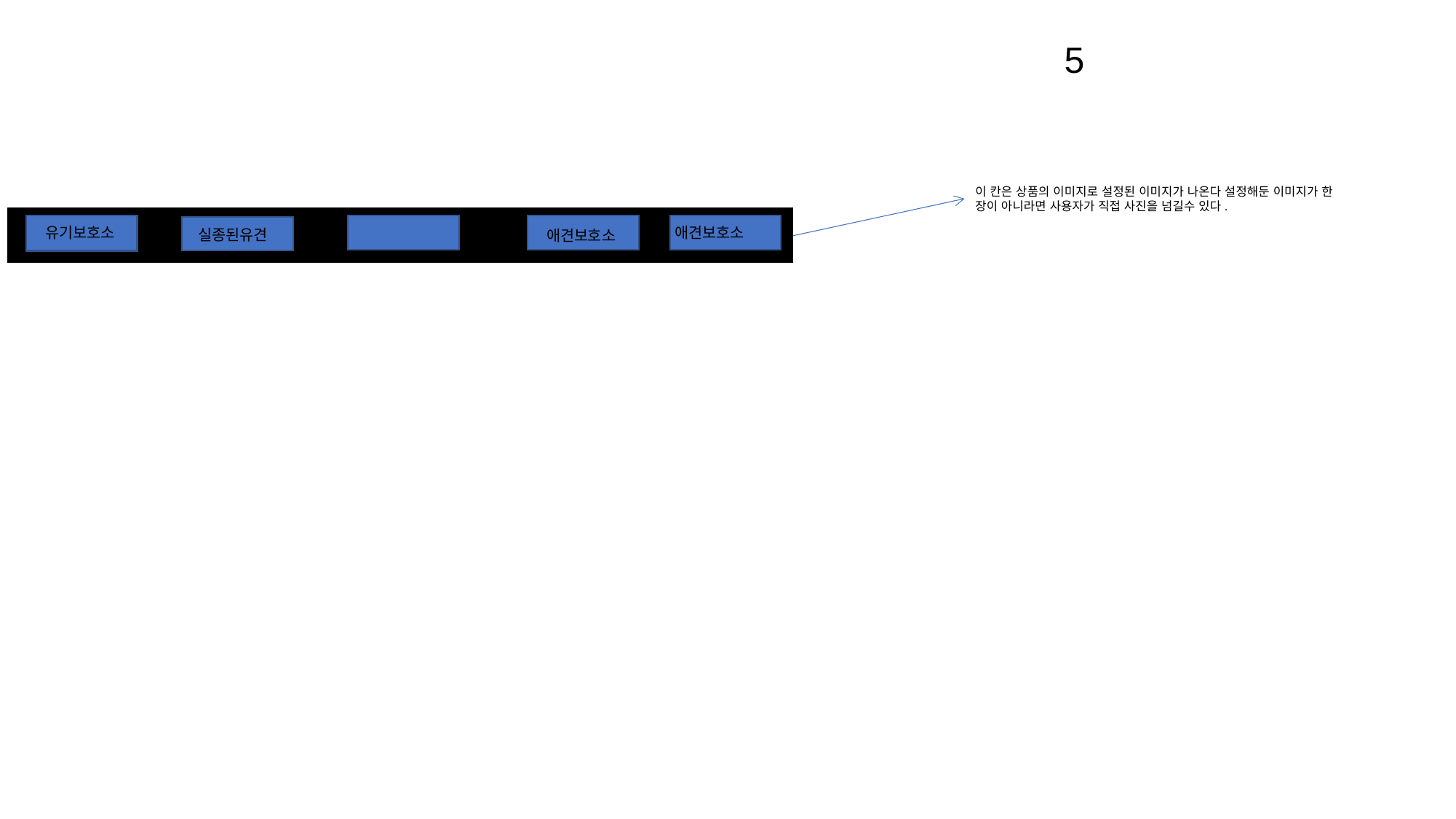

5
이 칸은 상품의 이미지로 설정된 이미지가 나온다 설정해둔 이미지가 한 장이 아니라면 사용자가 직접 사진을 넘길수 있다.

유기보호소
애견보호소
실종된유견
애견보호소